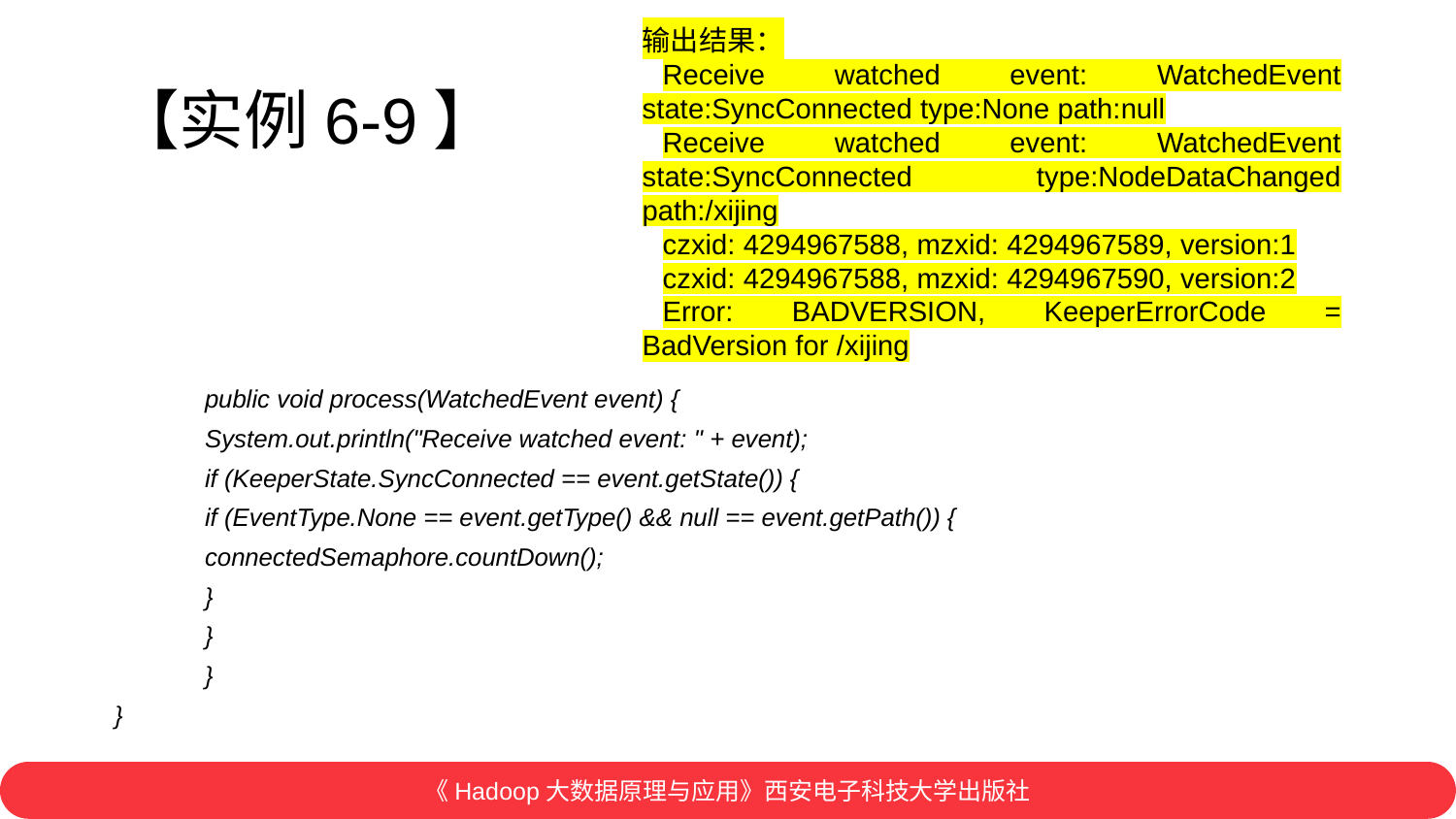

输出结果：
Receive watched event: WatchedEvent state:SyncConnected type:None path:null
Receive watched event: WatchedEvent state:SyncConnected type:NodeDataChanged path:/xijing
czxid: 4294967588, mzxid: 4294967589, version:1
czxid: 4294967588, mzxid: 4294967590, version:2
Error: BADVERSION, KeeperErrorCode = BadVersion for /xijing
# 【实例6-9】

	public void process(WatchedEvent event) {
		System.out.println("Receive watched event: " + event);
		if (KeeperState.SyncConnected == event.getState()) {
			if (EventType.None == event.getType() && null == event.getPath()) {
				connectedSemaphore.countDown();
			}
		}
	}
}